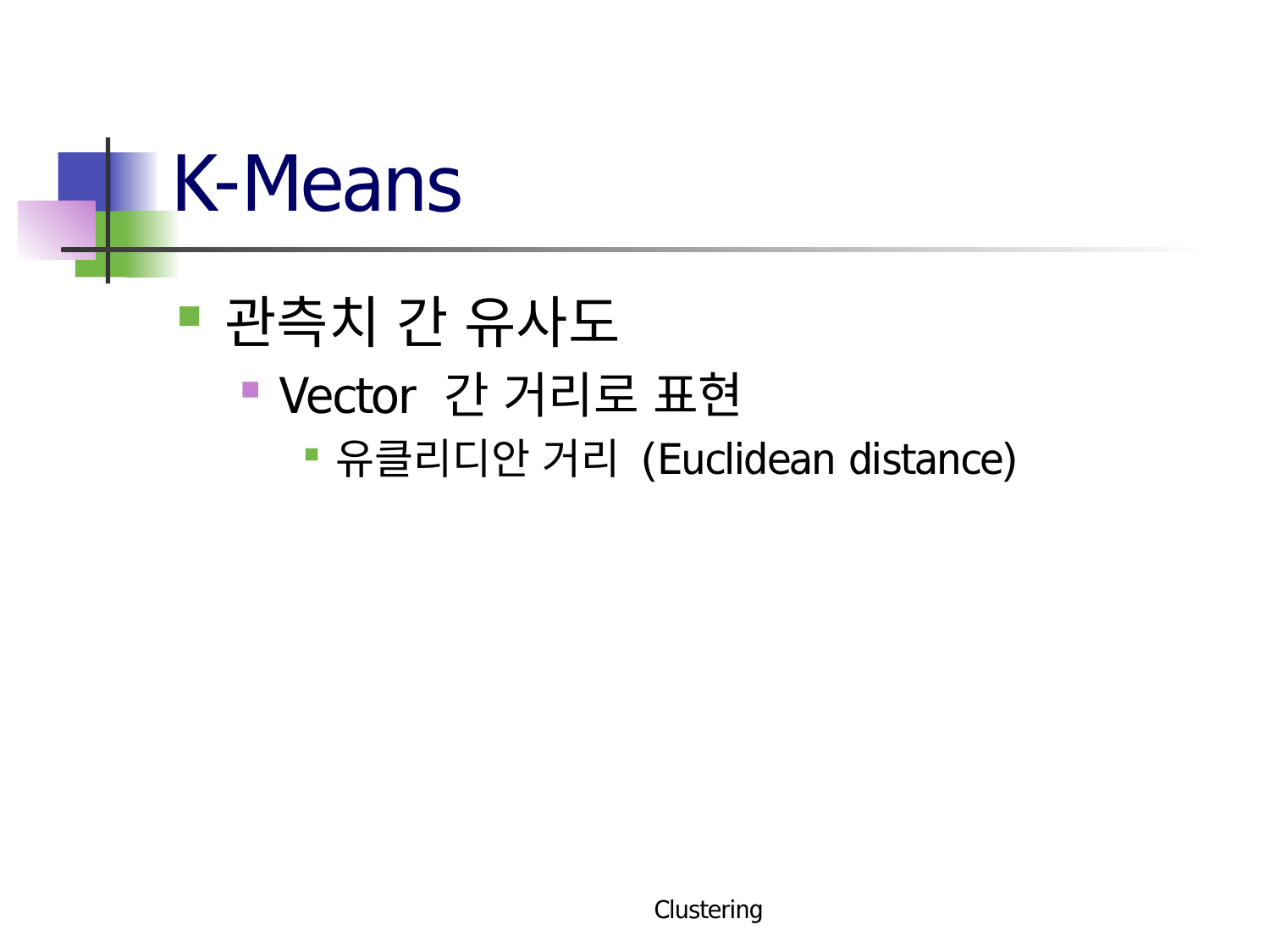

# K-Means
관측치 간 유사도
Vector 간 거리로 표현
유클리디안 거리 (Euclidean distance)

Clustering